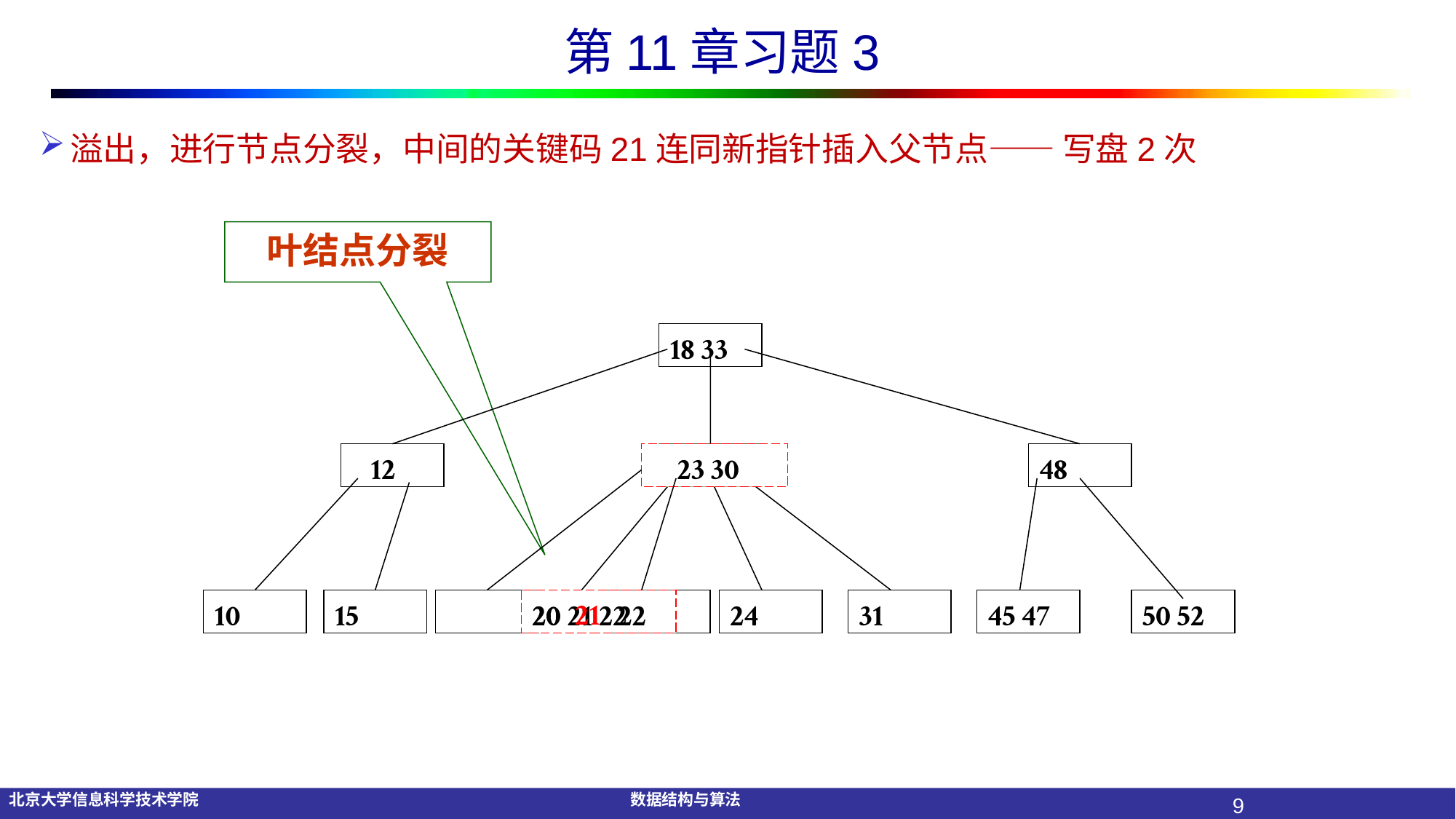

第11章习题3
溢出，进行节点分裂，中间的关键码21连同新指针插入父节点—— 写盘2次

叶结点分裂
18 33

   12
    23 30
23 30
48

21
50 52
10
15

24
31
45 47
20 21 22
20
22
9